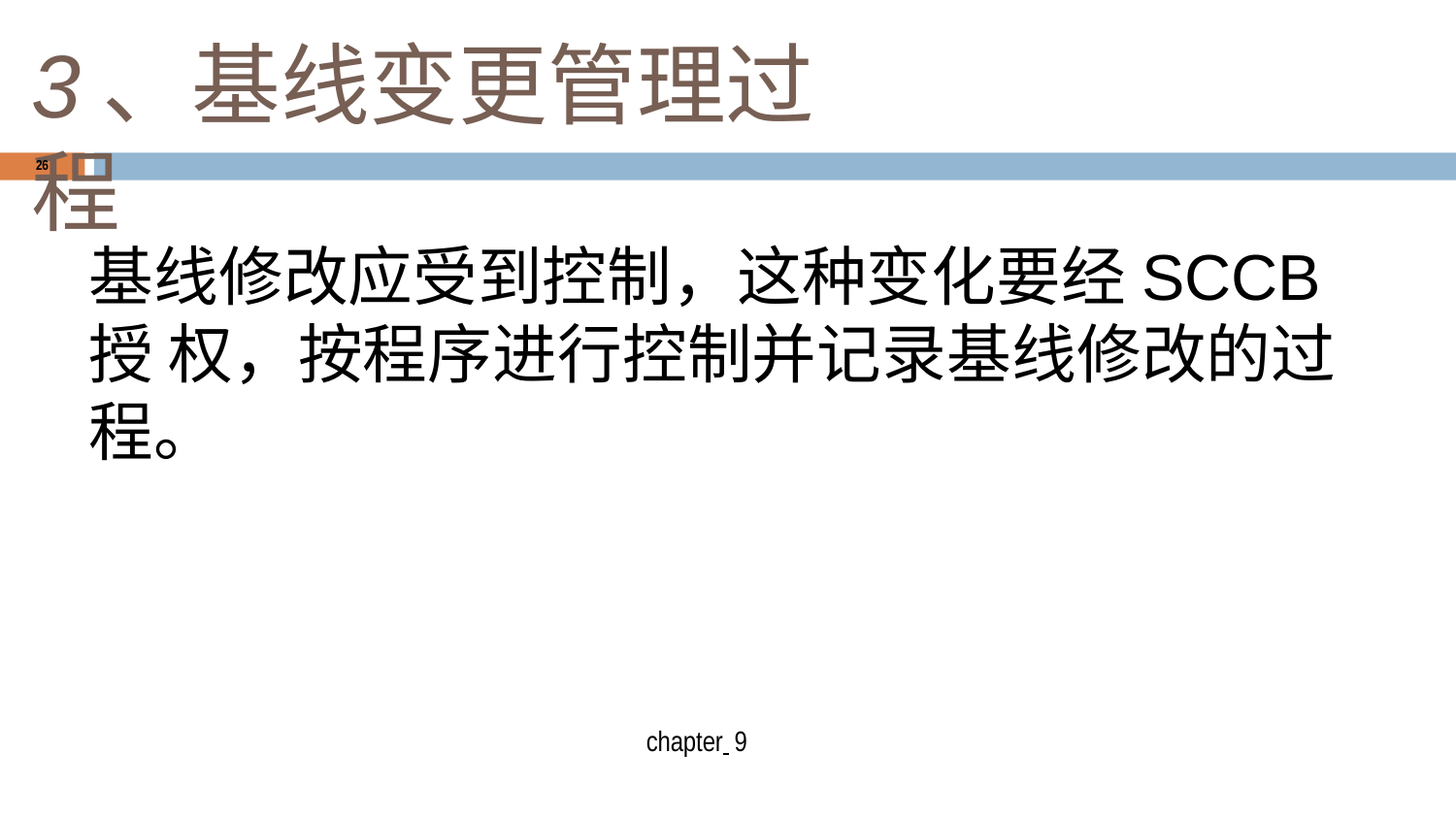

# 3、基线变更管理过程
26
基线修改应受到控制，这种变化要经SCCB授 权，按程序进行控制并记录基线修改的过程。
chapter 9